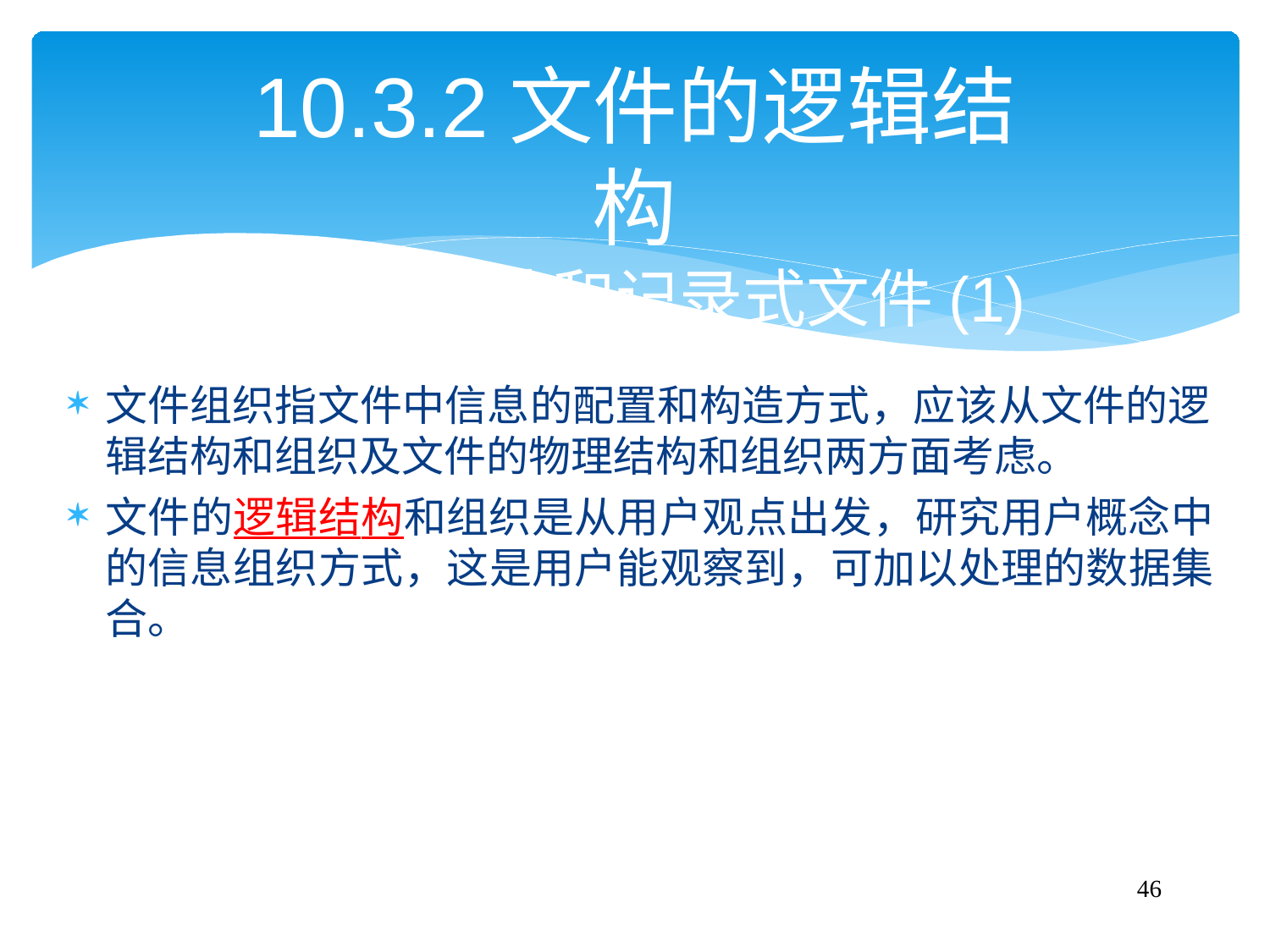

# 10.3.2文件的逻辑结构
1	流式文件和记录式文件(1)
文件组织指文件中信息的配置和构造方式，应该从文件的逻
辑结构和组织及文件的物理结构和组织两方面考虑。
文件的逻辑结构和组织是从用户观点出发，研究用户概念中 的信息组织方式，这是用户能观察到，可加以处理的数据集 合。
46